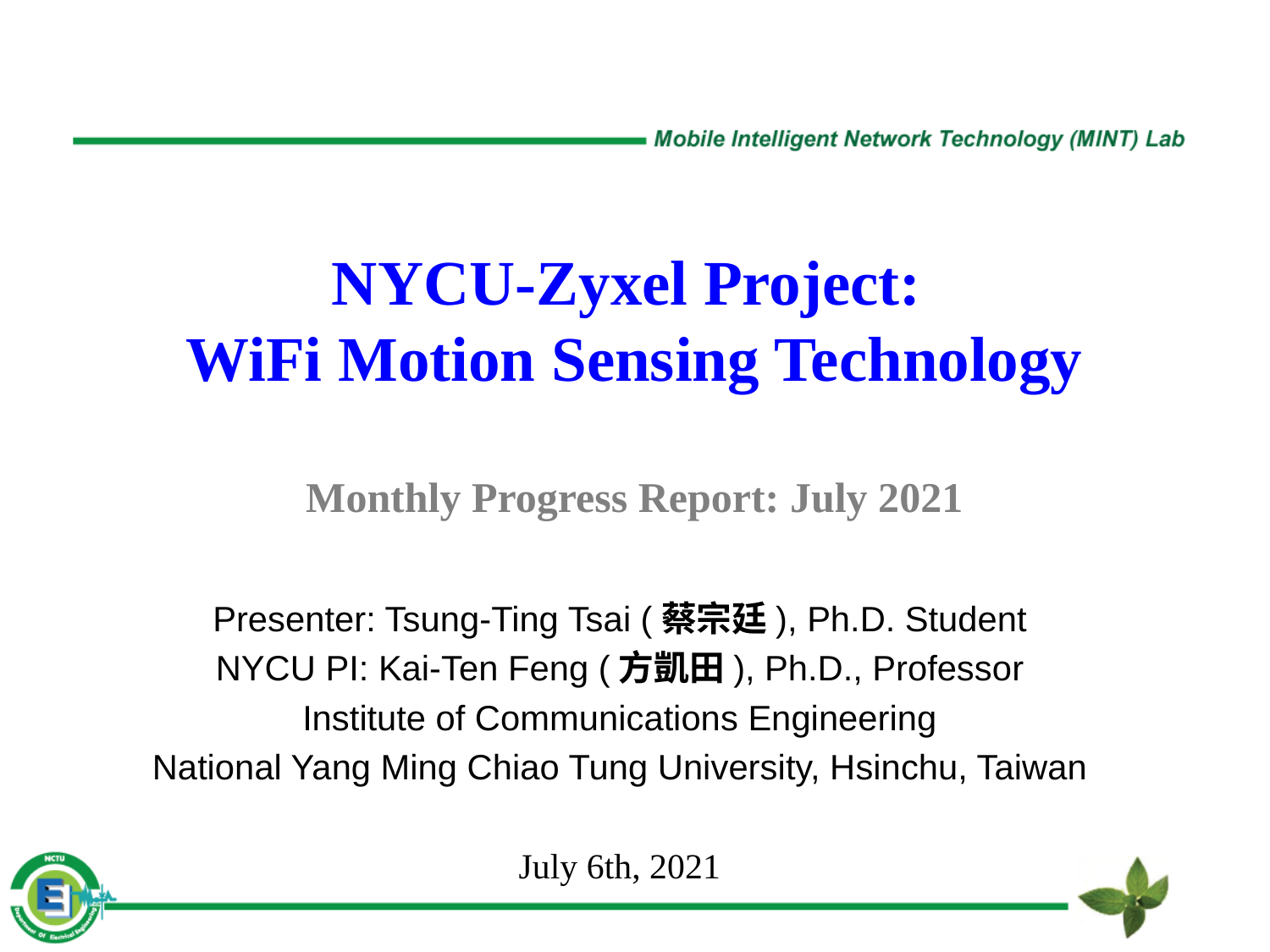

NYCU-Zyxel Project:
WiFi Motion Sensing Technology

Monthly Progress Report: July 2021
Presenter: Tsung-Ting Tsai (蔡宗廷), Ph.D. Student
NYCU PI: Kai-Ten Feng (方凱田), Ph.D., Professor
Institute of Communications Engineering
National Yang Ming Chiao Tung University, Hsinchu, Taiwan

July 6th, 2021